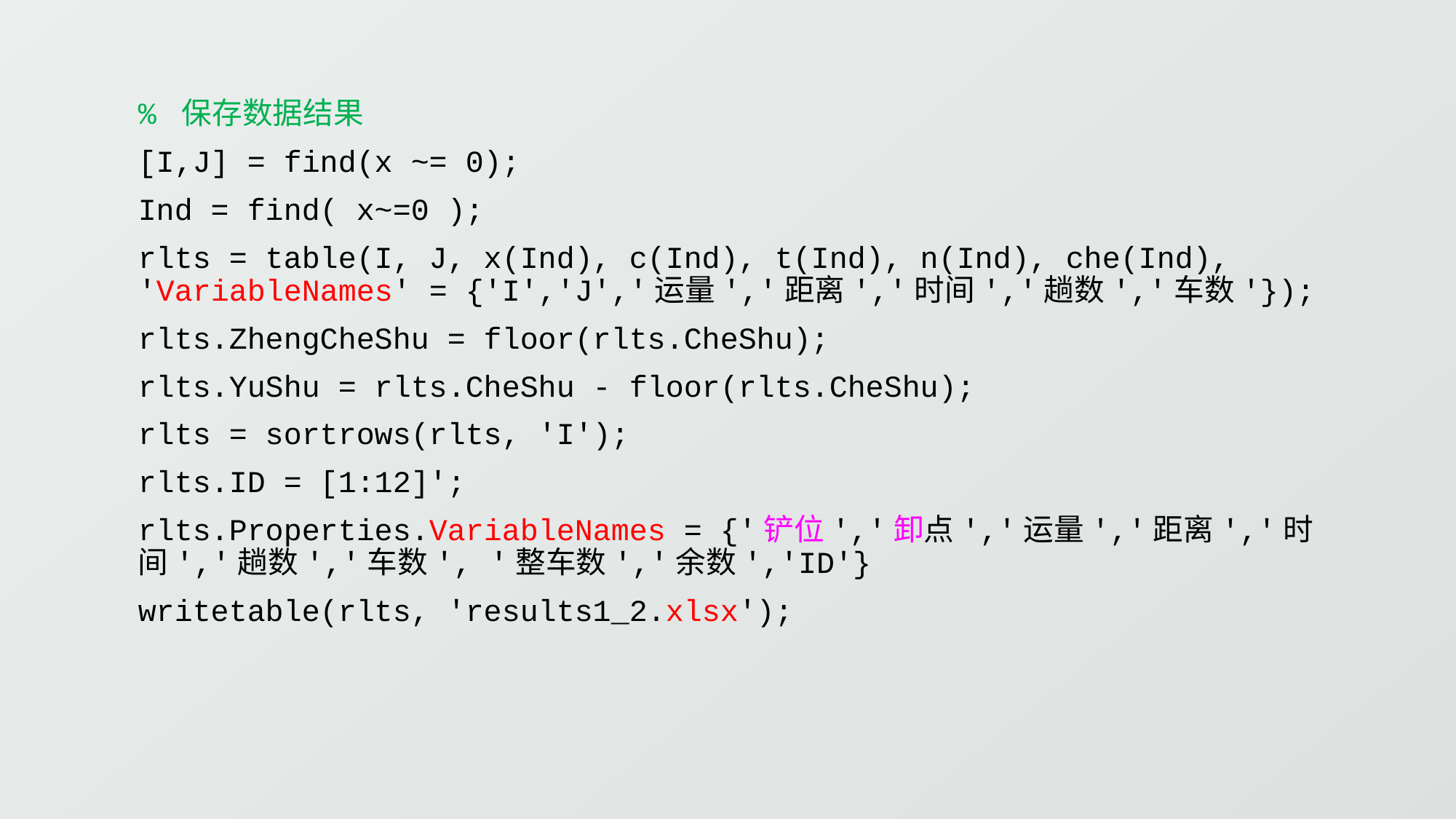

% 保存数据结果
[I,J] = find(x ~= 0);
Ind = find( x~=0 );
rlts = table(I, J, x(Ind), c(Ind), t(Ind), n(Ind), che(Ind), 'VariableNames' = {'I','J','运量','距离','时间','趟数','车数'});
rlts.ZhengCheShu = floor(rlts.CheShu);
rlts.YuShu = rlts.CheShu - floor(rlts.CheShu);
rlts = sortrows(rlts, 'I');
rlts.ID = [1:12]';
rlts.Properties.VariableNames = {'铲位','卸点','运量','距离','时间','趟数','车数', '整车数','余数','ID'}
writetable(rlts, 'results1_2.xlsx');